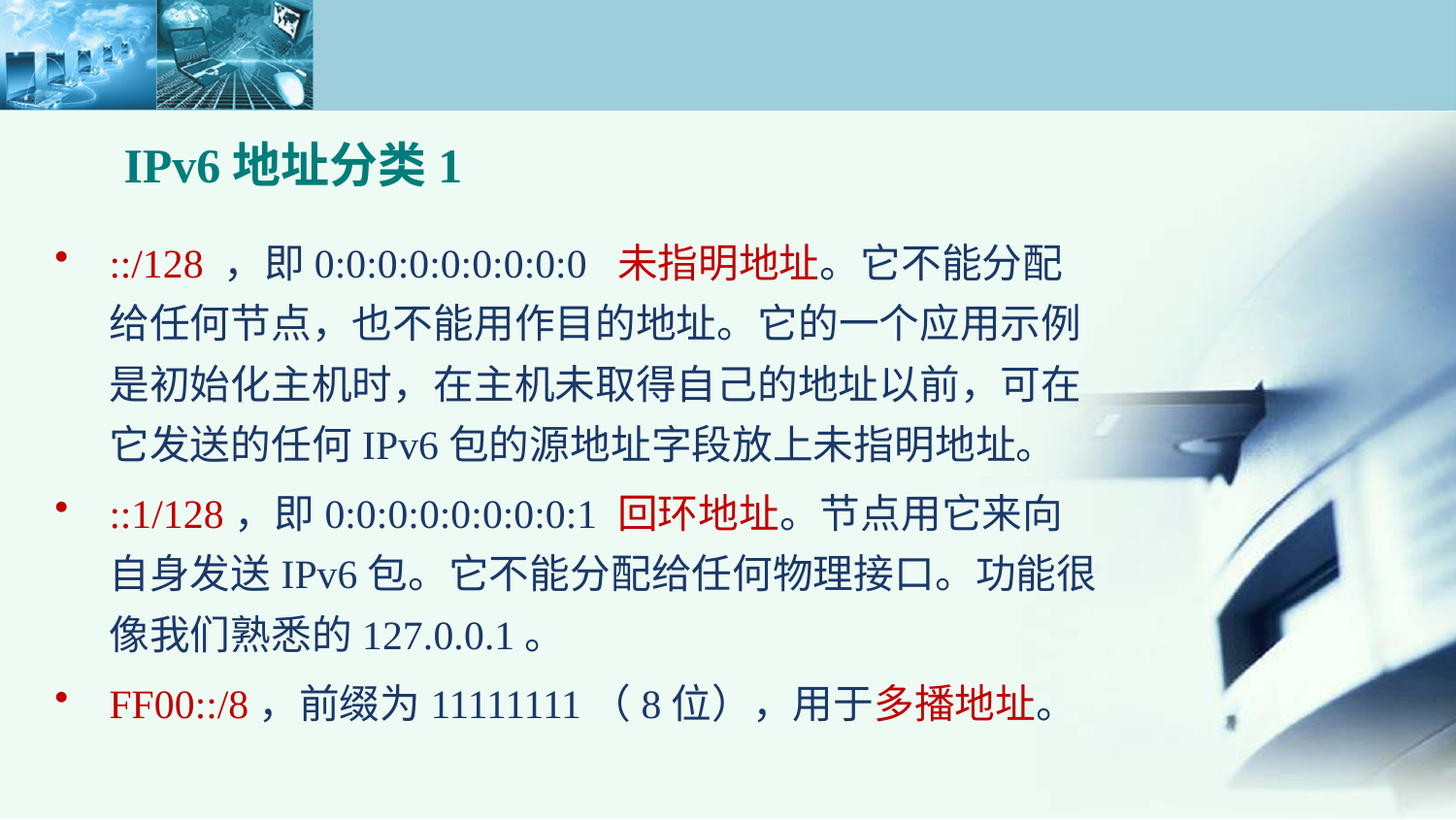

# IPv6地址分类1
::/128 ，即0:0:0:0:0:0:0:0:0  未指明地址。它不能分配给任何节点，也不能用作目的地址。它的一个应用示例是初始化主机时，在主机未取得自己的地址以前，可在它发送的任何IPv6包的源地址字段放上未指明地址。
::1/128，即0:0:0:0:0:0:0:0:1 回环地址。节点用它来向自身发送IPv6包。它不能分配给任何物理接口。功能很像我们熟悉的127.0.0.1。
FF00::/8，前缀为11111111（8位），用于多播地址。